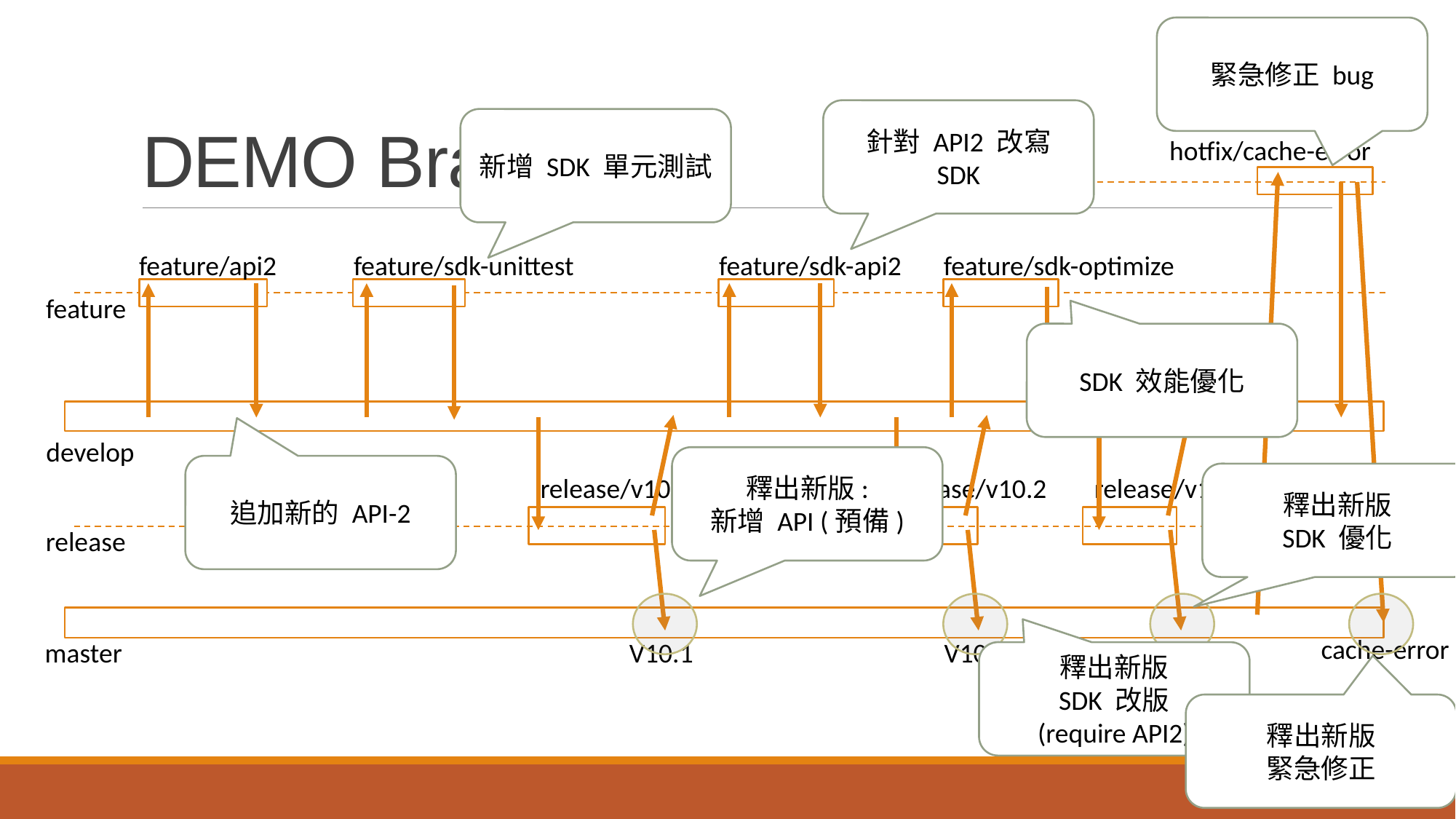

緊急修正 bug
# DEMO Branches:
針對 API2 改寫 SDK
新增 SDK 單元測試
hotfix/cache-error
hotfix

feature/api2
feature/sdk-unittest
feature/sdk-api2
feature/sdk-optimize

feature
SDK 效能優化

develop
釋出新版:
新增 API (預備)
追加新的 API-2
釋出新版
SDK 優化
release/v10.1
release/v10.2
release/v10.3

release

cache-error

master
V10.1
V10.2
V10.3
釋出新版
SDK 改版
(require API2)
釋出新版
緊急修正